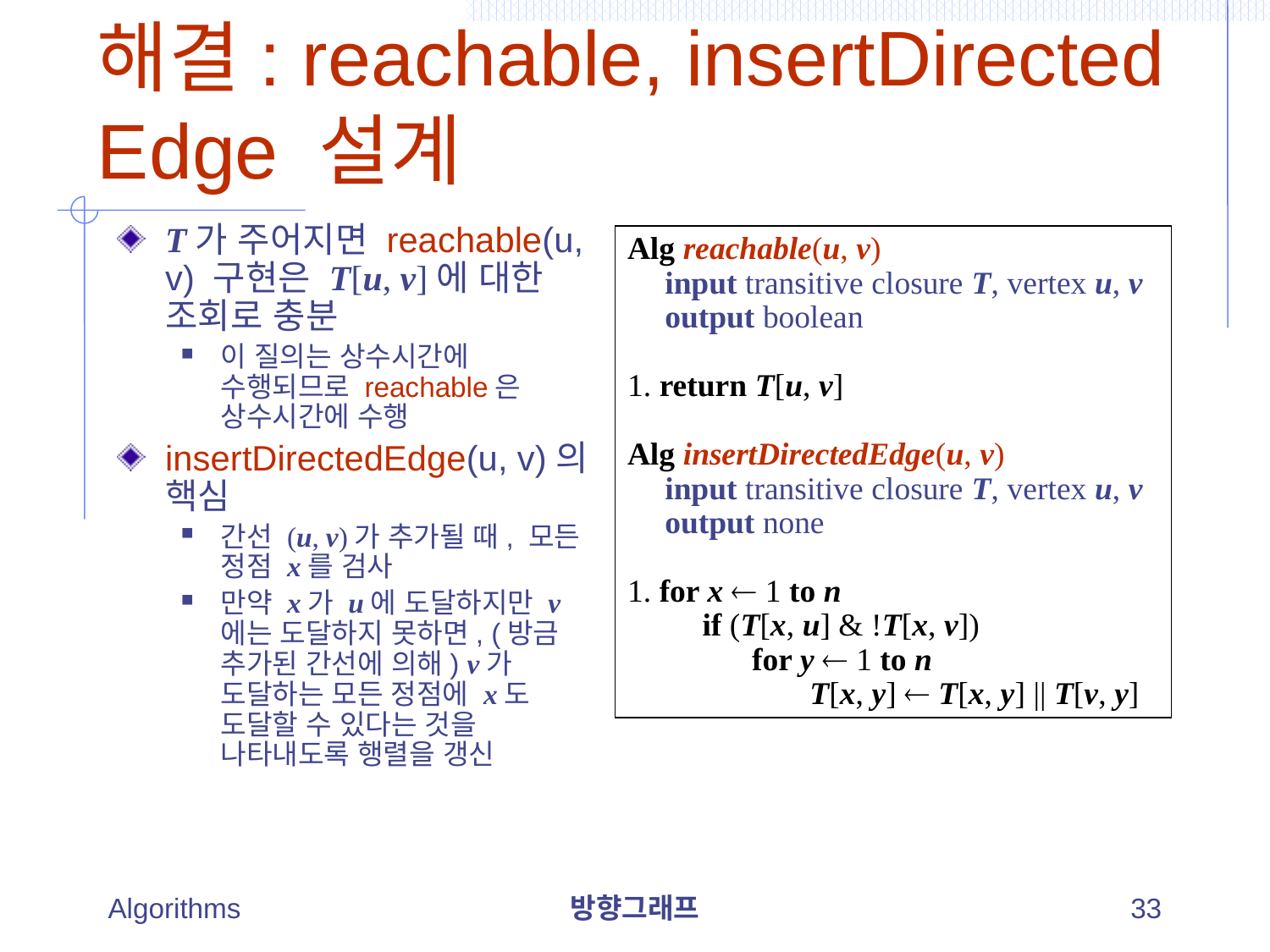

# 해결: reachable, insertDirected Edge 설계
T가 주어지면 reachable(u, v) 구현은 T[u, v]에 대한 조회로 충분
이 질의는 상수시간에 수행되므로 reachable은 상수시간에 수행
insertDirectedEdge(u, v)의 핵심
간선 (u, v)가 추가될 때, 모든 정점 x를 검사
만약 x가 u에 도달하지만 v에는 도달하지 못하면, (방금 추가된 간선에 의해) v가 도달하는 모든 정점에 x도 도달할 수 있다는 것을 나타내도록 행렬을 갱신
Alg reachable(u, v)
	input transitive closure T, vertex u, v
	output boolean

1. return T[u, v]

Alg insertDirectedEdge(u, v)
	input transitive closure T, vertex u, v
	output none

1. for x ← 1 to n
		if (T[x, u] & !T[x, v])
			for y ← 1 to n
				 T[x, y] ← T[x, y] || T[v, y]
Algorithms
방향그래프
33